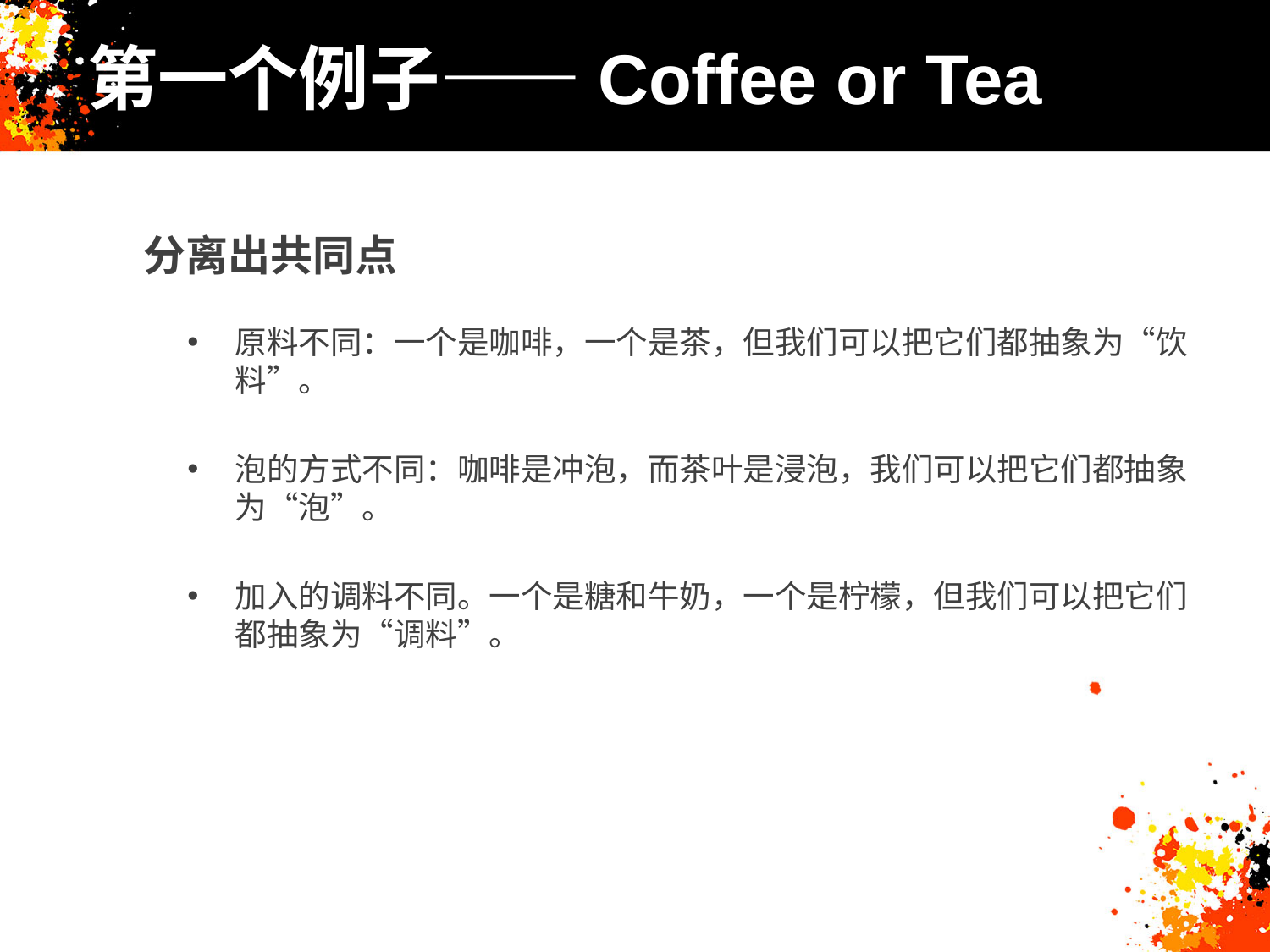

# 第一个例子——Coffee or Tea
分离出共同点
原料不同：一个是咖啡，一个是茶，但我们可以把它们都抽象为“饮料”。

泡的方式不同：咖啡是冲泡，而茶叶是浸泡，我们可以把它们都抽象为“泡”。

加入的调料不同。一个是糖和牛奶，一个是柠檬，但我们可以把它们都抽象为“调料”。